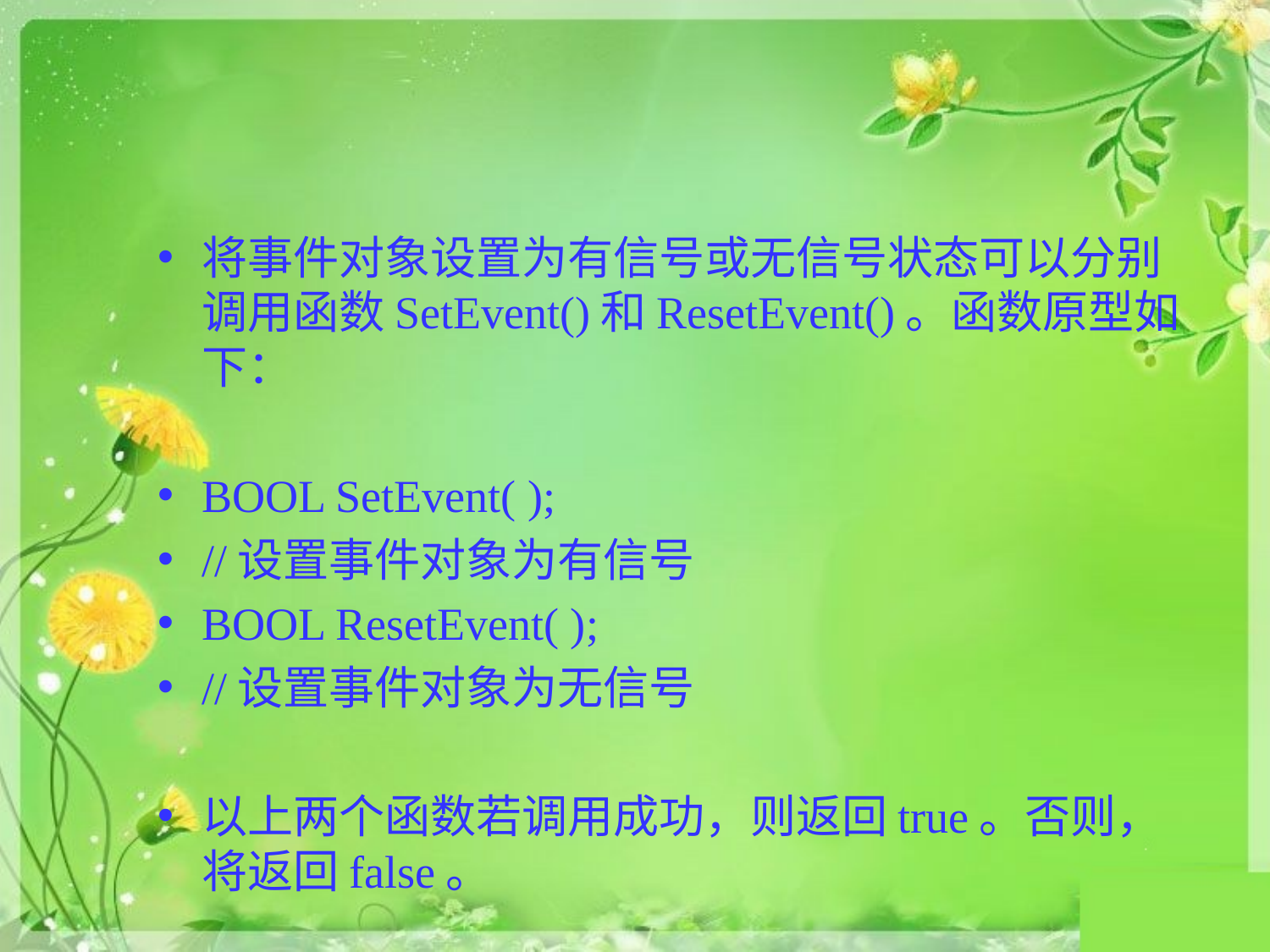

#
将事件对象设置为有信号或无信号状态可以分别调用函数SetEvent()和ResetEvent()。函数原型如下：

BOOL SetEvent( );
//设置事件对象为有信号
BOOL ResetEvent( );
//设置事件对象为无信号

以上两个函数若调用成功，则返回true。否则，将返回false。